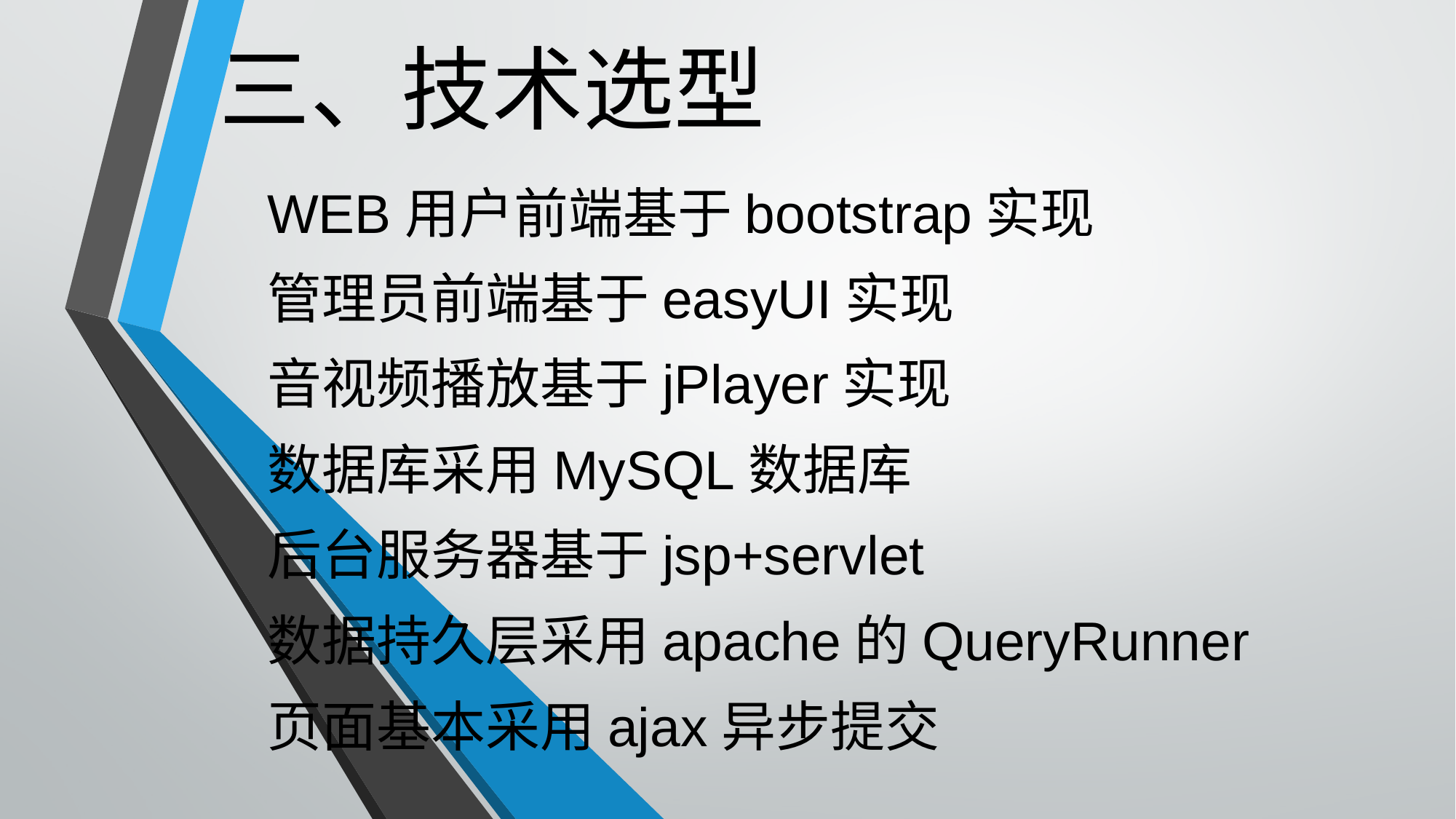

# 三、技术选型
WEB用户前端基于bootstrap实现
管理员前端基于easyUI实现
音视频播放基于jPlayer实现
数据库采用MySQL数据库
后台服务器基于jsp+servlet
数据持久层采用apache的QueryRunner
页面基本采用ajax异步提交